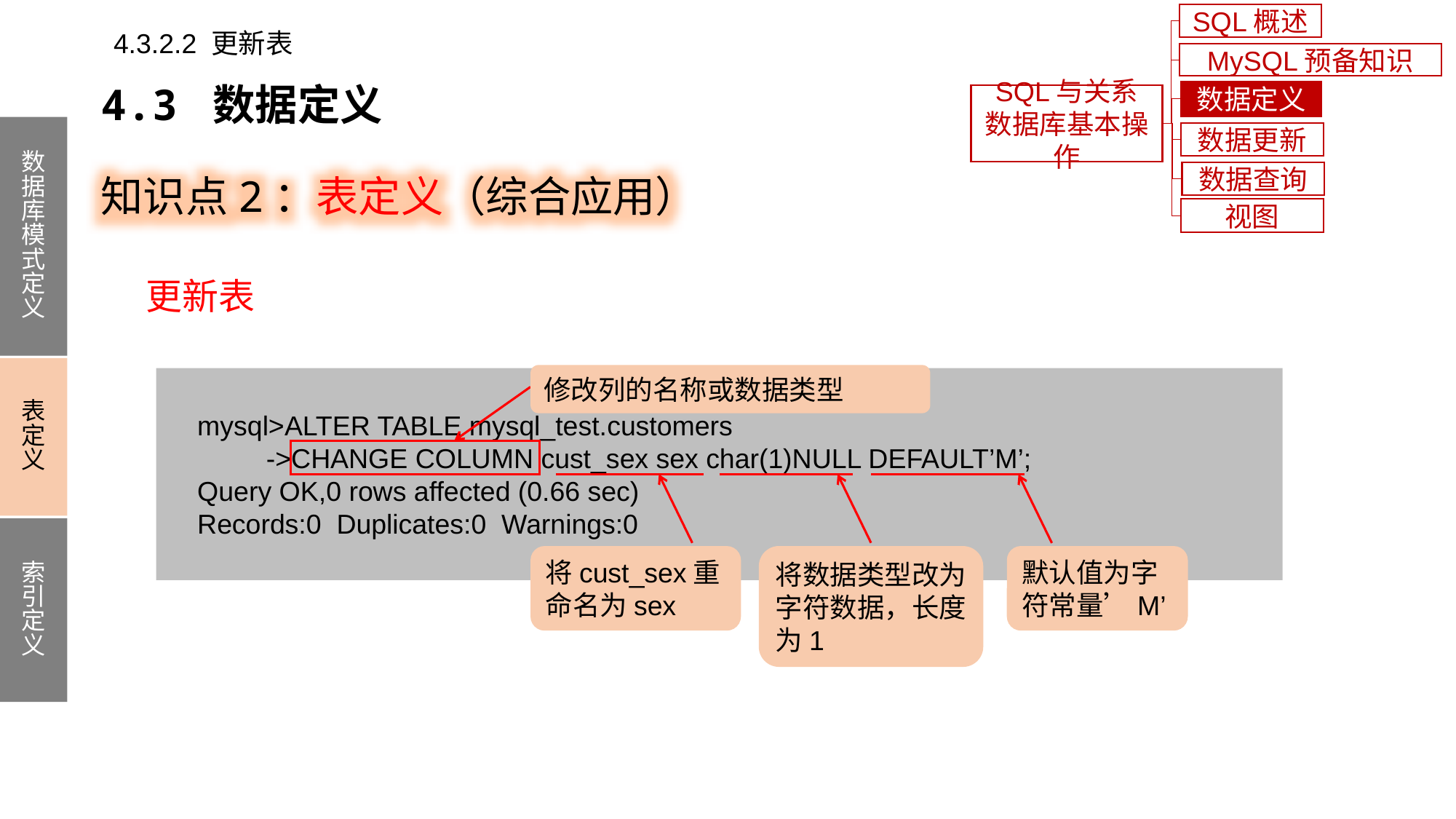

SQL概述
4.3.2.2 更新表
MySQL预备知识
4.3 数据定义
数据定义
SQL与关系数据库基本操作
数据库模式定义
表定义
索引定义
数据更新
知识点2：表定义（综合应用）
数据查询
视图
更新表
修改列的名称或数据类型
    mysql>ALTER TABLE mysql_test.customers
             ->CHANGE COLUMN cust_sex sex char(1)NULL DEFAULT’M’;
    Query OK,0 rows affected (0.66 sec)
    Records:0  Duplicates:0  Warnings:0

将cust_sex重命名为sex
将数据类型改为字符数据，长度为1
默认值为字符常量’M’